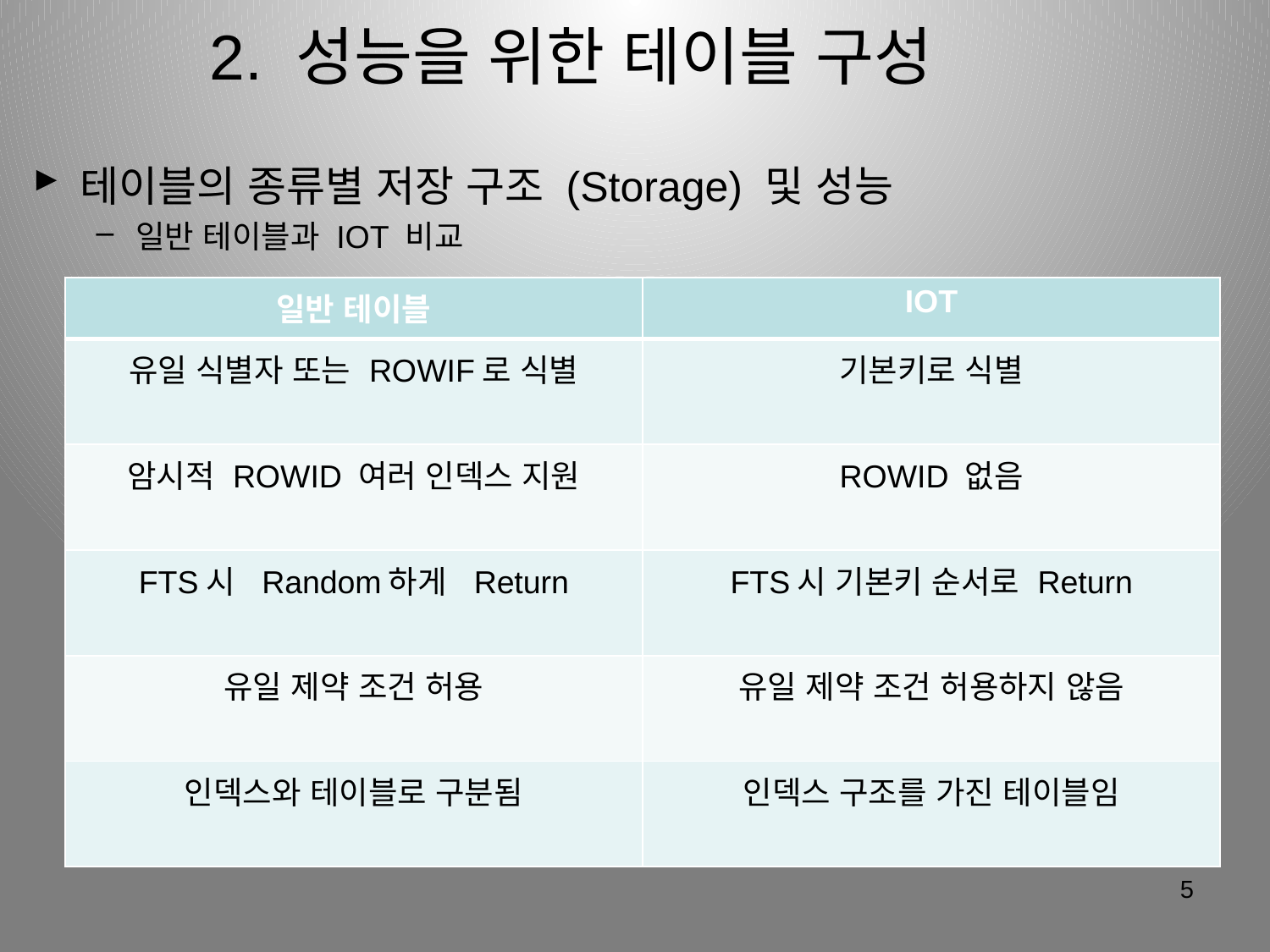

2. 성능을 위한 테이블 구성
테이블의 종류별 저장 구조 (Storage) 및 성능
일반 테이블과 IOT 비교

| 일반 테이블 | IOT |
| --- | --- |
| 유일 식별자 또는 ROWIF로 식별 | 기본키로 식별 |
| 암시적 ROWID 여러 인덱스 지원 | ROWID 없음 |
| FTS시 Random하게 Return | FTS시 기본키 순서로 Return |
| 유일 제약 조건 허용 | 유일 제약 조건 허용하지 않음 |
| 인덱스와 테이블로 구분됨 | 인덱스 구조를 가진 테이블임 |
5